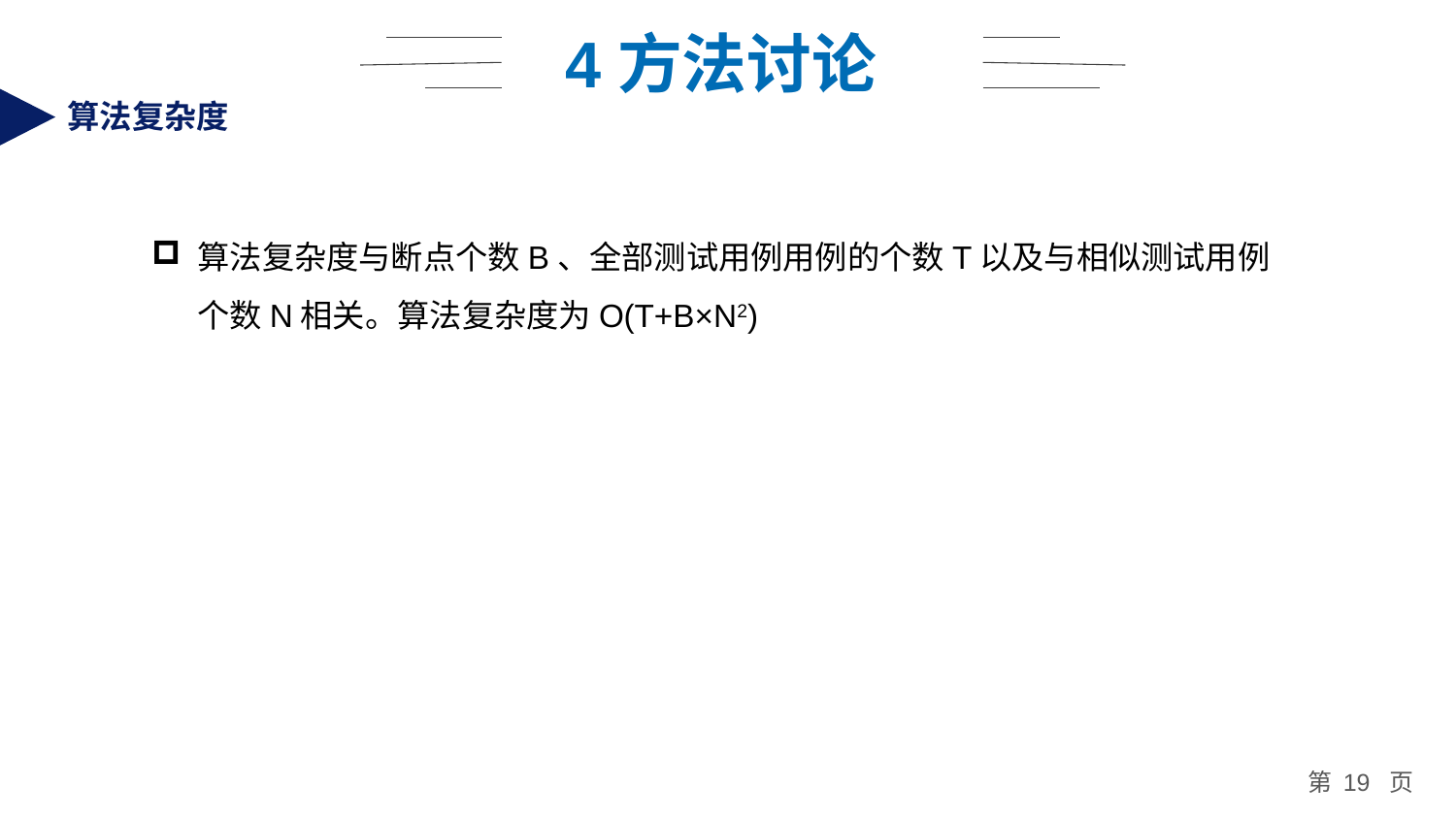

4方法讨论
算法复杂度

算法复杂度与断点个数B、全部测试用例用例的个数T以及与相似测试用例个数N相关。算法复杂度为O(T+B×N2)